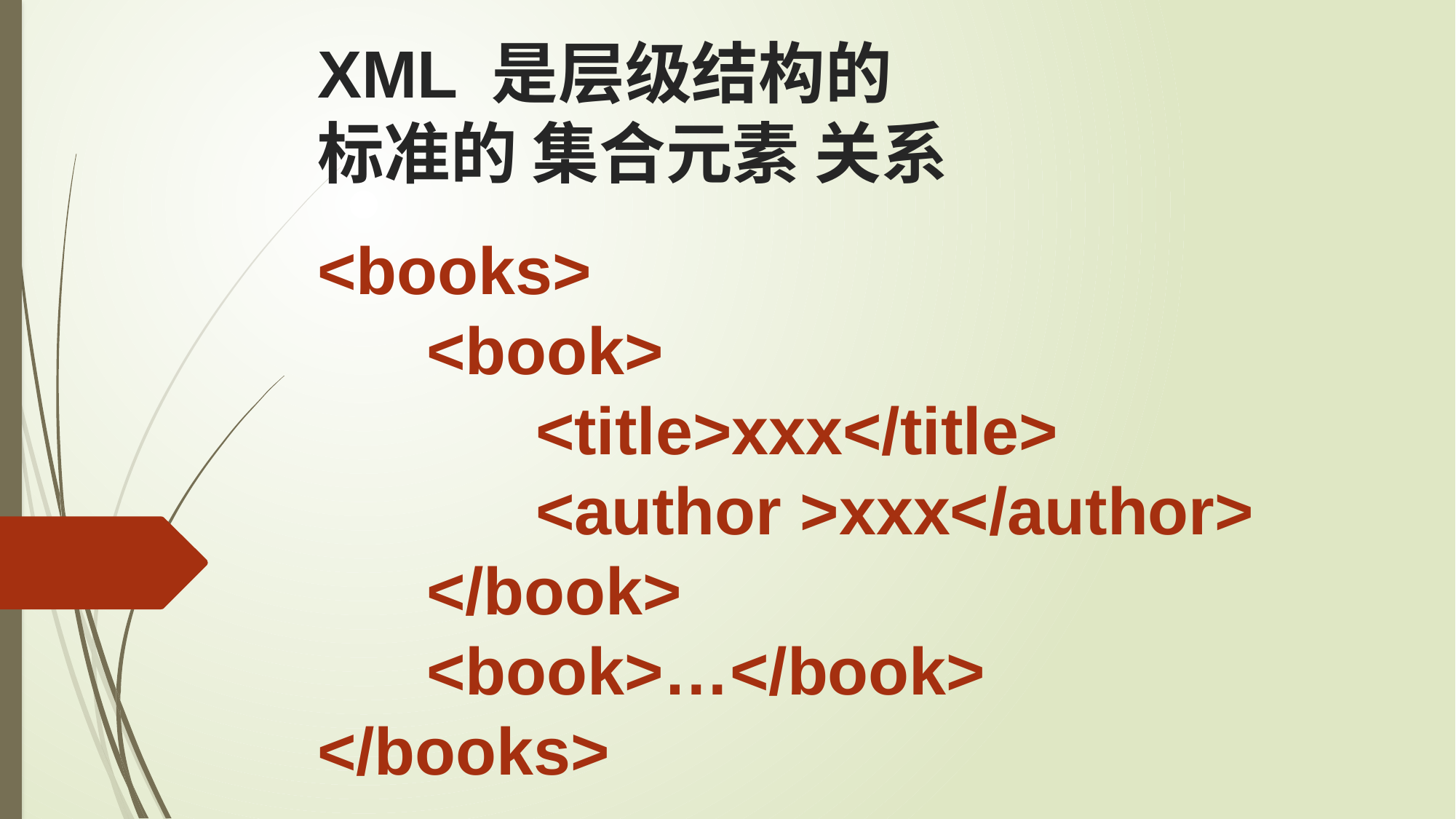

XML 是层级结构的
标准的 集合元素 关系

<books>
	<book>
		<title>xxx</title>
		<author >xxx</author>
	</book>
	<book>…</book>
</books>